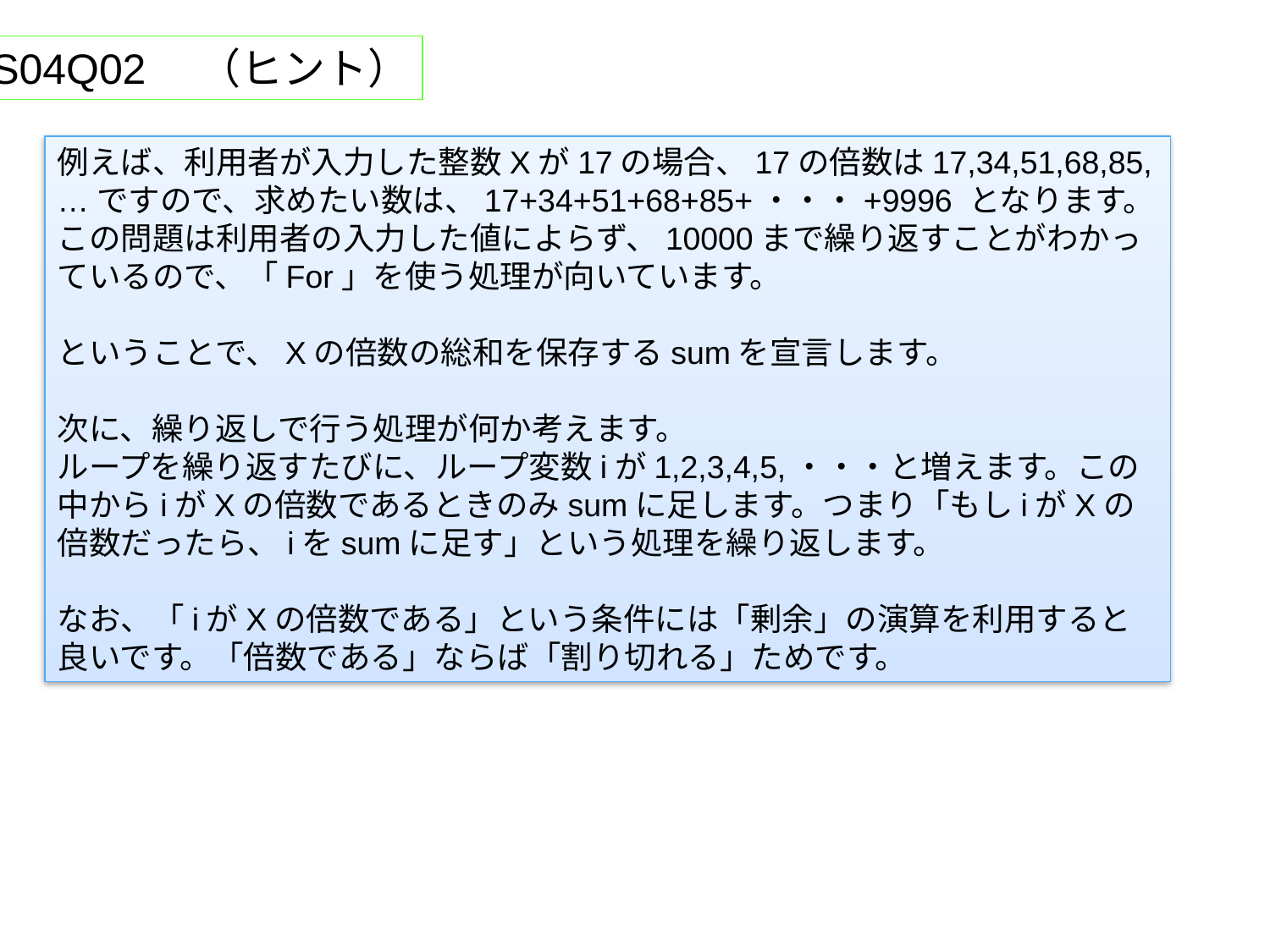

S04Q02　（ヒント）
例えば、利用者が入力した整数Xが17の場合、17の倍数は17,34,51,68,85,…ですので、求めたい数は、17+34+51+68+85+・・・+9996 となります。
この問題は利用者の入力した値によらず、10000まで繰り返すことがわかっているので、「For」を使う処理が向いています。

ということで、Xの倍数の総和を保存するsumを宣言します。

次に、繰り返しで行う処理が何か考えます。
ループを繰り返すたびに、ループ変数iが1,2,3,4,5,・・・と増えます。この中からiがXの倍数であるときのみsumに足します。つまり「もしiがXの倍数だったら、iをsumに足す」という処理を繰り返します。

なお、「iがXの倍数である」という条件には「剰余」の演算を利用すると良いです。「倍数である」ならば「割り切れる」ためです。